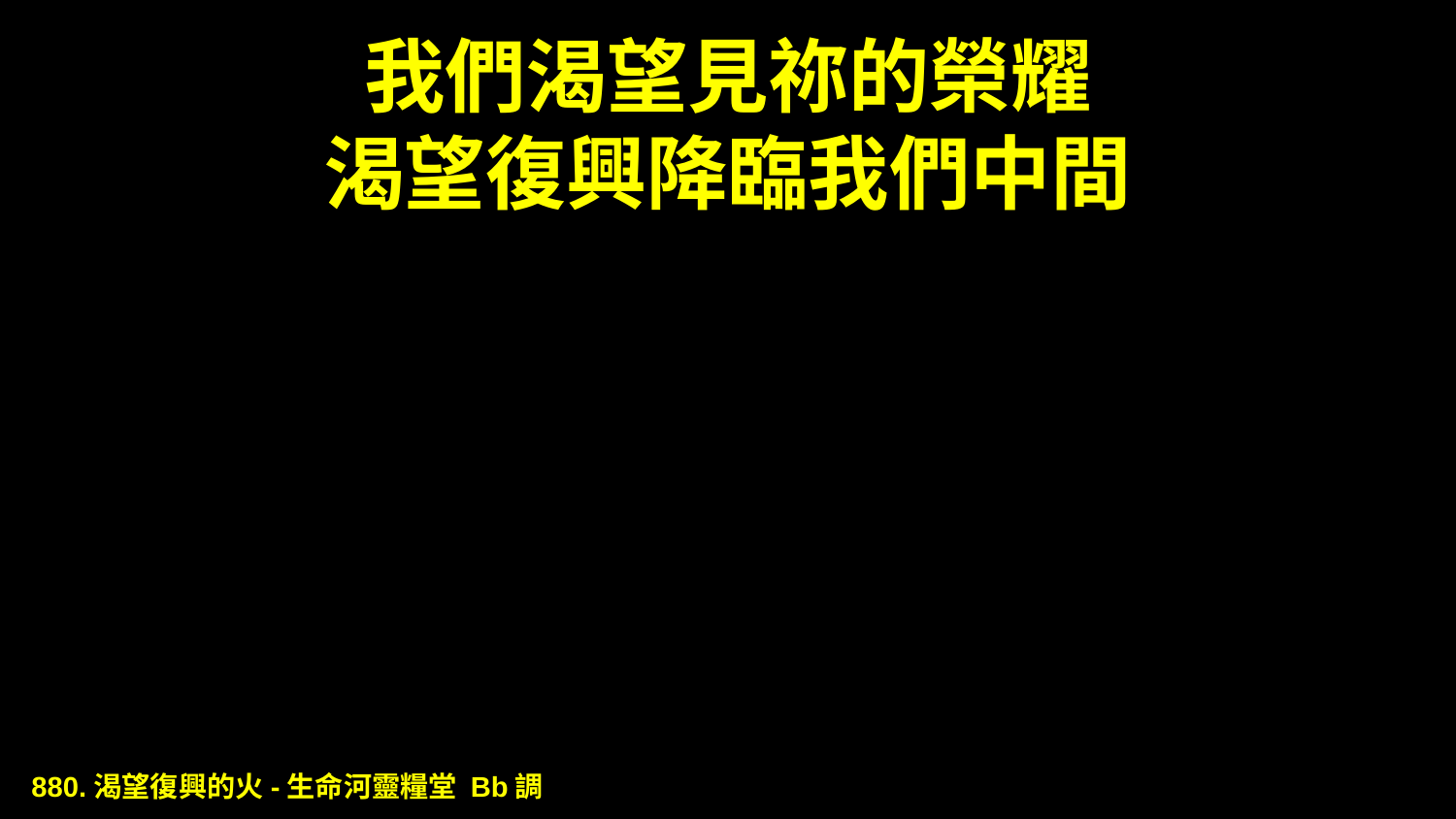

# 我們渴望見祢的榮耀 渴望復興降臨我們中間
880.渴望復興的火-生命河靈糧堂 Bb調